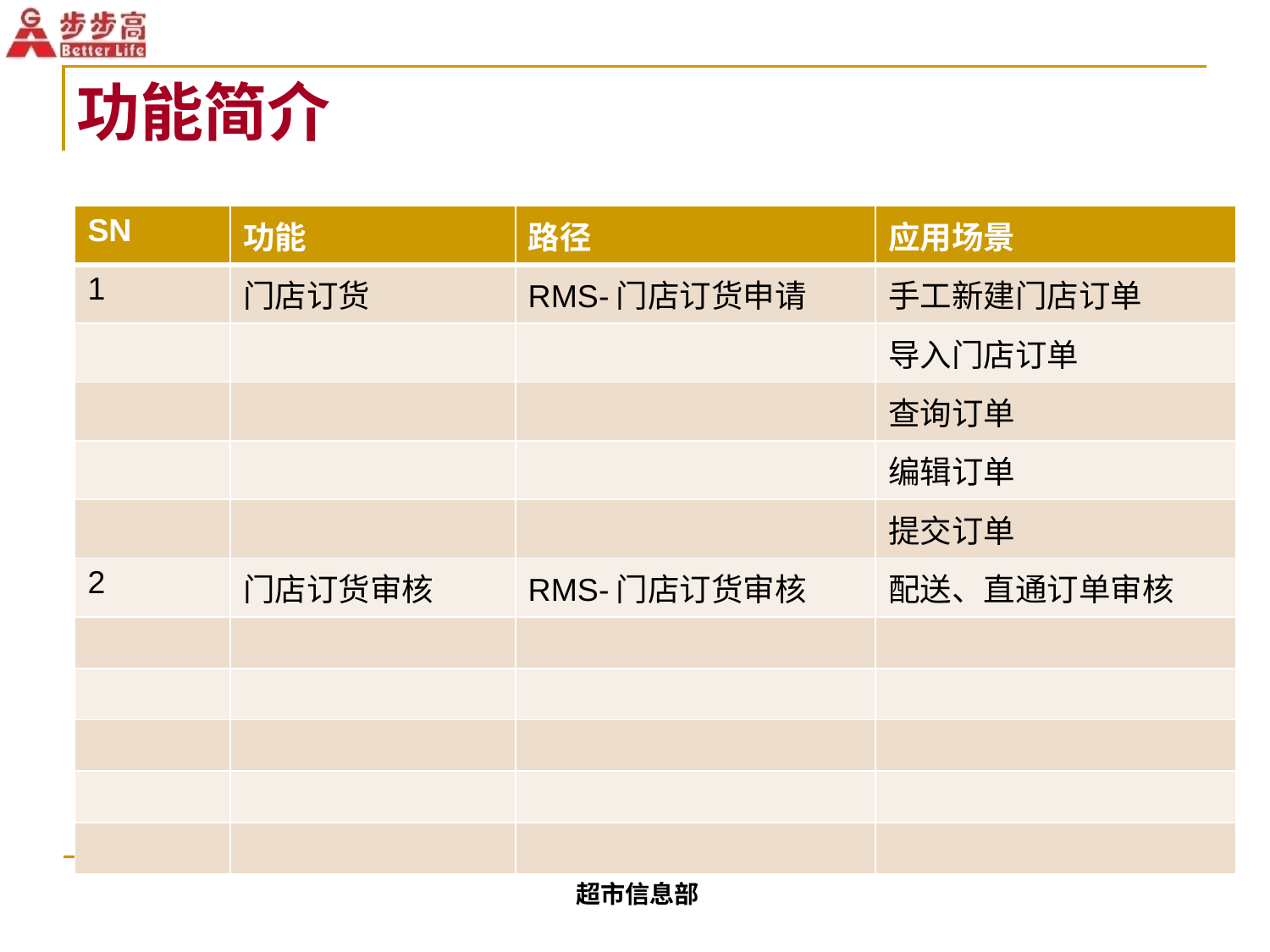

# 功能简介
| SN | 功能 | 路径 | 应用场景 |
| --- | --- | --- | --- |
| 1 | 门店订货 | RMS-门店订货申请 | 手工新建门店订单 |
|  |  |  | 导入门店订单 |
|  |  |  | 查询订单 |
|  |  |  | 编辑订单 |
|  |  |  | 提交订单 |
| 2 | 门店订货审核 | RMS-门店订货审核 | 配送、直通订单审核 |
|  |  |  |  |
|  |  |  |  |
|  |  |  |  |
|  |  |  |  |
|  |  |  |  |